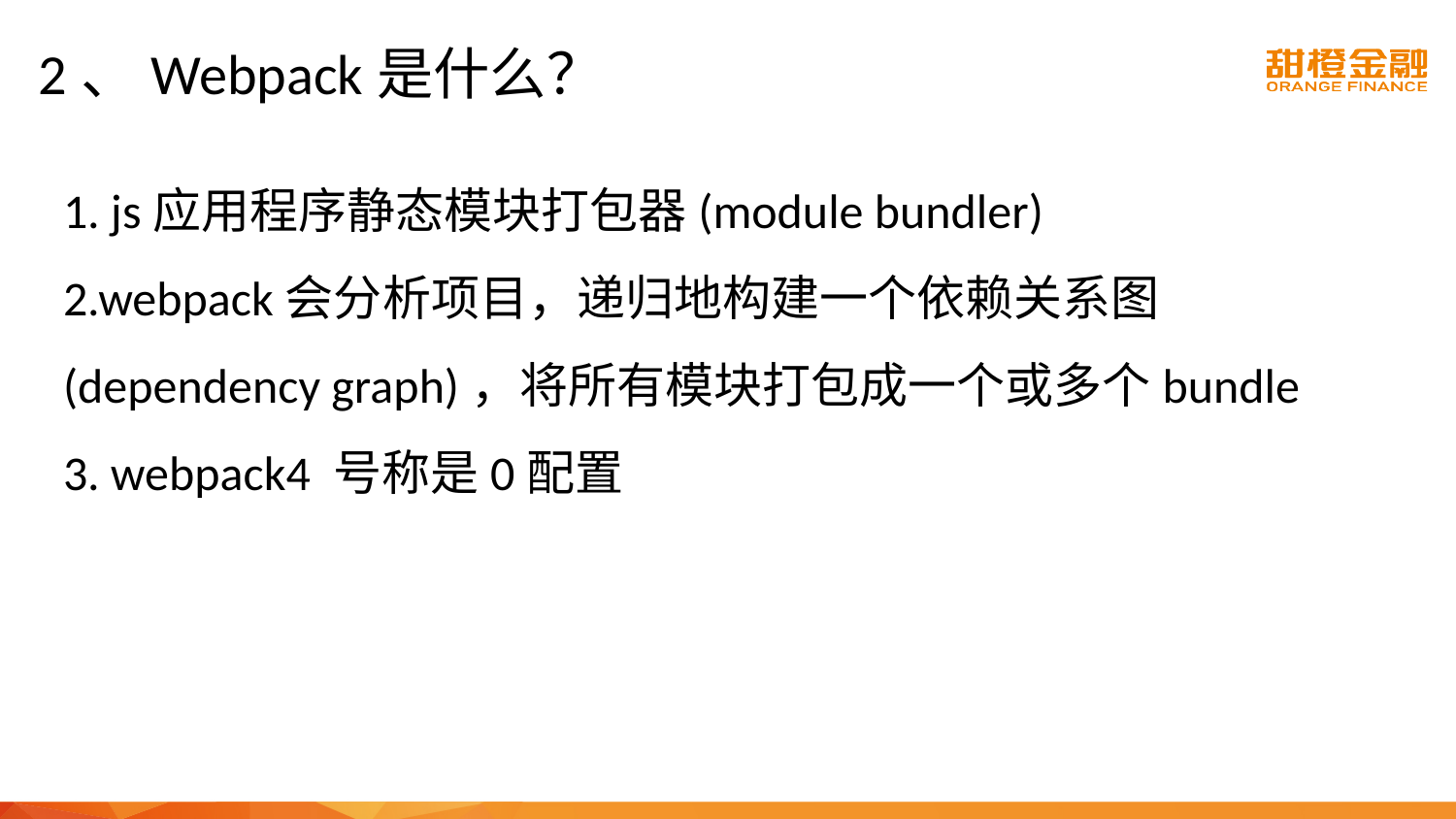

# 2、Webpack是什么？
1. js应用程序静态模块打包器(module bundler)
2.webpack会分析项目，递归地构建一个依赖关系图	(dependency graph)，将所有模块打包成一个或多个bundle
3. webpack4 号称是0配置